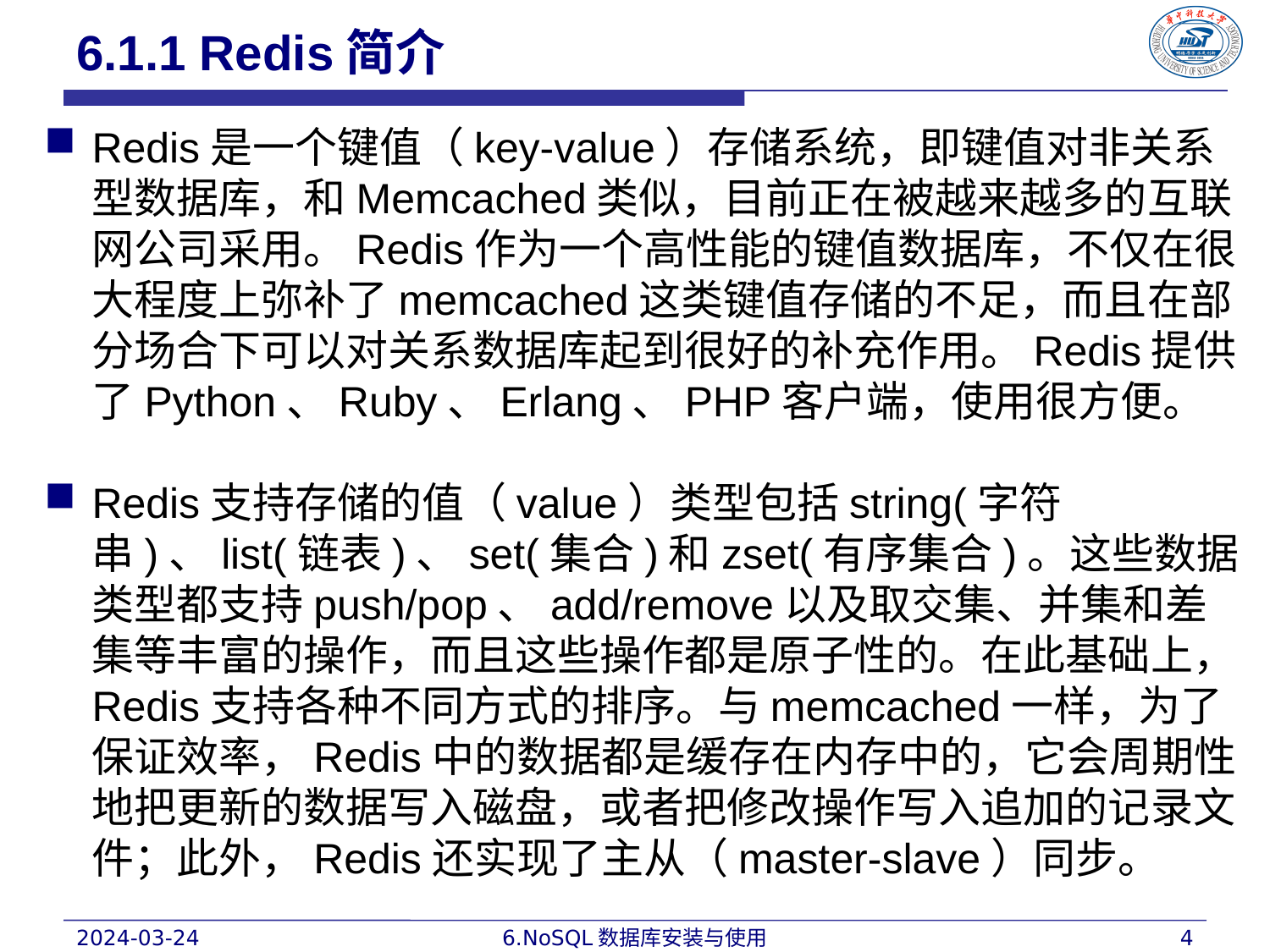

6.1.1 Redis简介
Redis是一个键值（key-value）存储系统，即键值对非关系型数据库，和Memcached类似，目前正在被越来越多的互联网公司采用。Redis作为一个高性能的键值数据库，不仅在很大程度上弥补了memcached这类键值存储的不足，而且在部分场合下可以对关系数据库起到很好的补充作用。Redis提供了Python、Ruby、Erlang、PHP客户端，使用很方便。

Redis支持存储的值（value）类型包括string(字符串)、list(链表)、set(集合)和zset(有序集合)。这些数据类型都支持push/pop、add/remove以及取交集、并集和差集等丰富的操作，而且这些操作都是原子性的。在此基础上，Redis支持各种不同方式的排序。与memcached一样，为了保证效率，Redis中的数据都是缓存在内存中的，它会周期性地把更新的数据写入磁盘，或者把修改操作写入追加的记录文件；此外，Redis还实现了主从（master-slave）同步。
2024-03-24
6.NoSQL数据库安装与使用
4